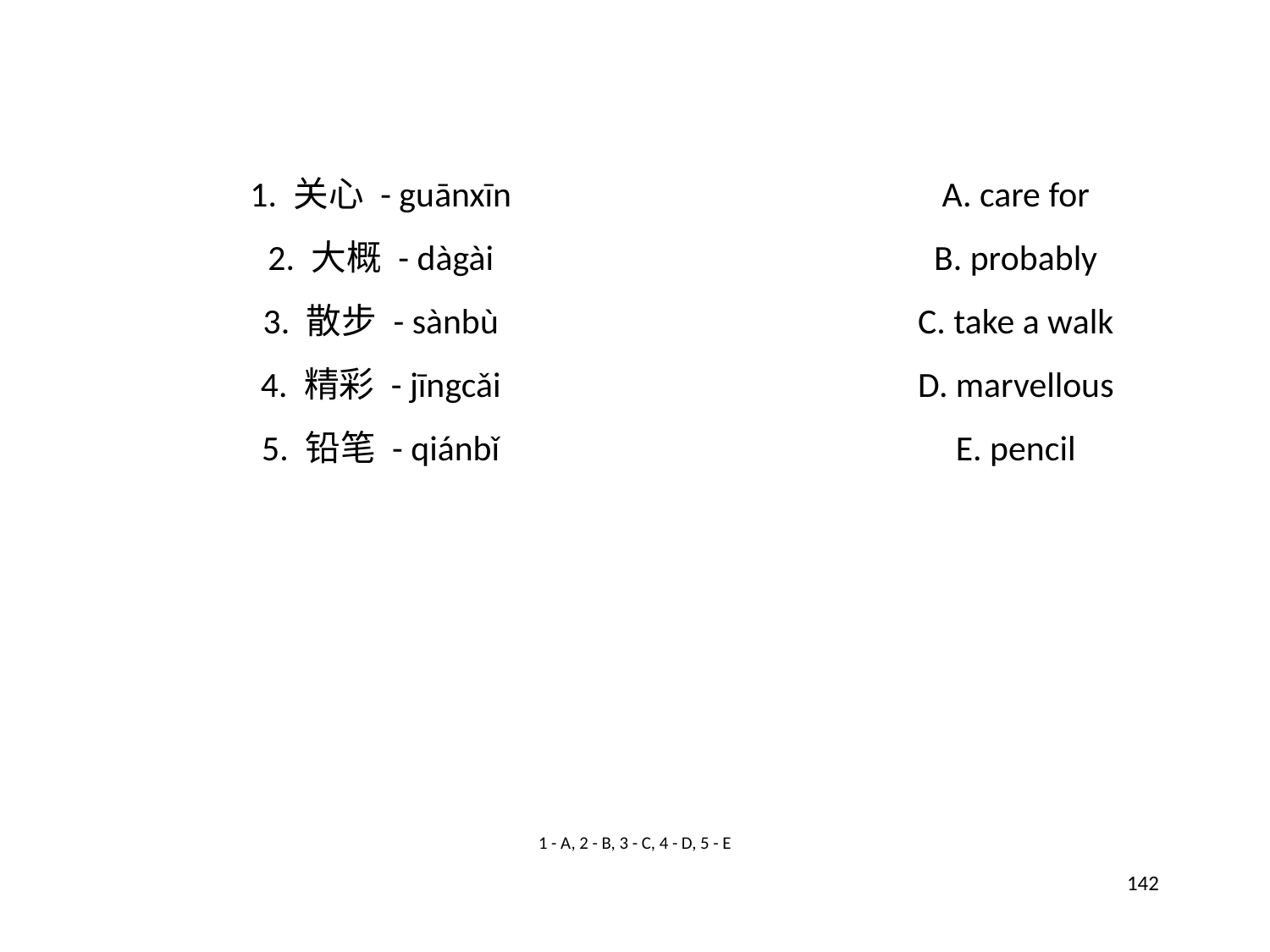

1. 关心 - guānxīn

A. care for

2. 大概 - dàgài

B. probably

3. 散步 - sànbù

C. take a walk

4. 精彩 - jīngcǎi

D. marvellous

5. 铅笔 - qiánbǐ

E. pencil
1 - A, 2 - B, 3 - C, 4 - D, 5 - E

142